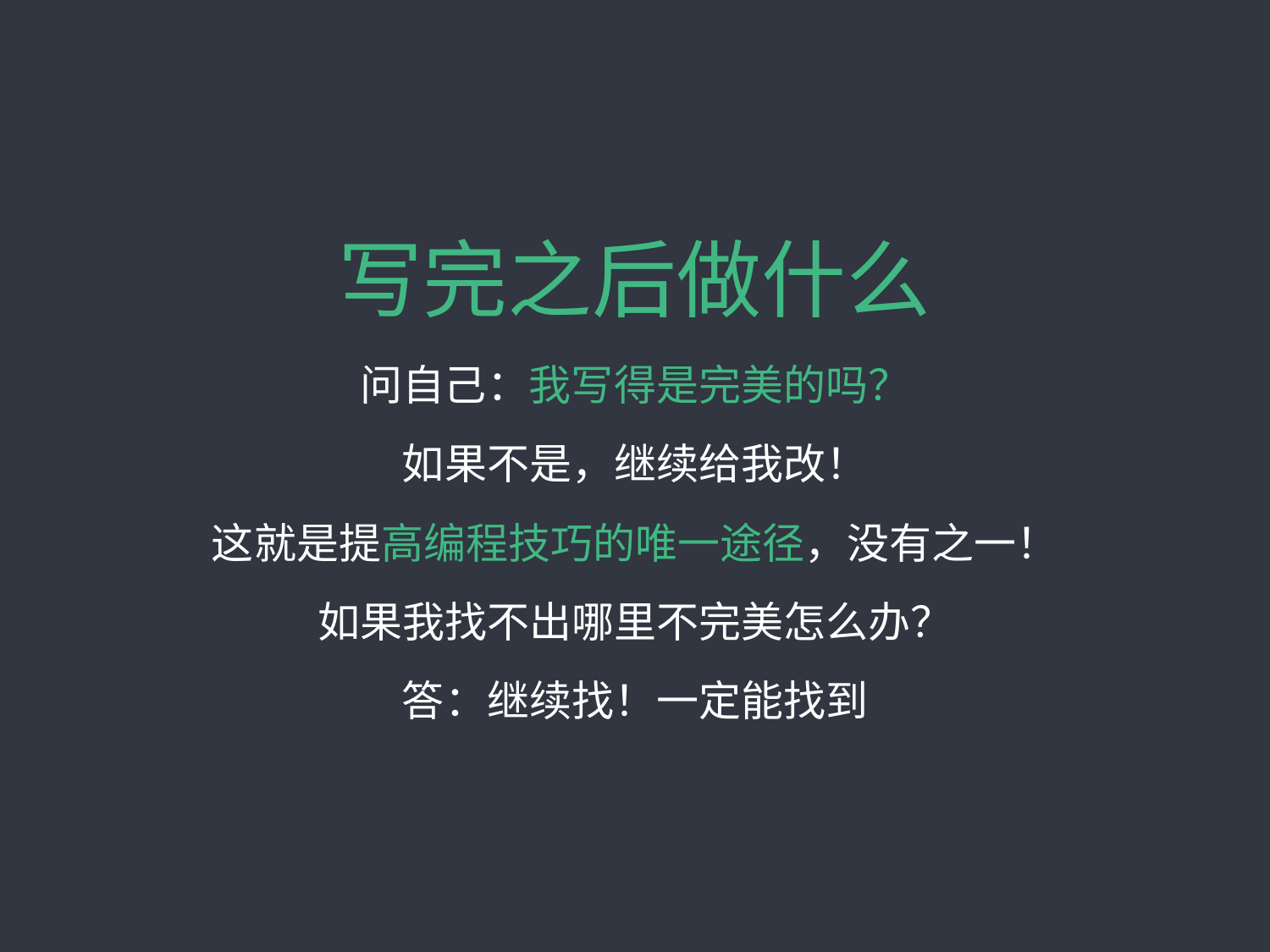

# 写完之后做什么
问自己：我写得是完美的吗？
如果不是，继续给我改！
这就是提高编程技巧的唯一途径，没有之一！
如果我找不出哪里不完美怎么办？
答：继续找！一定能找到